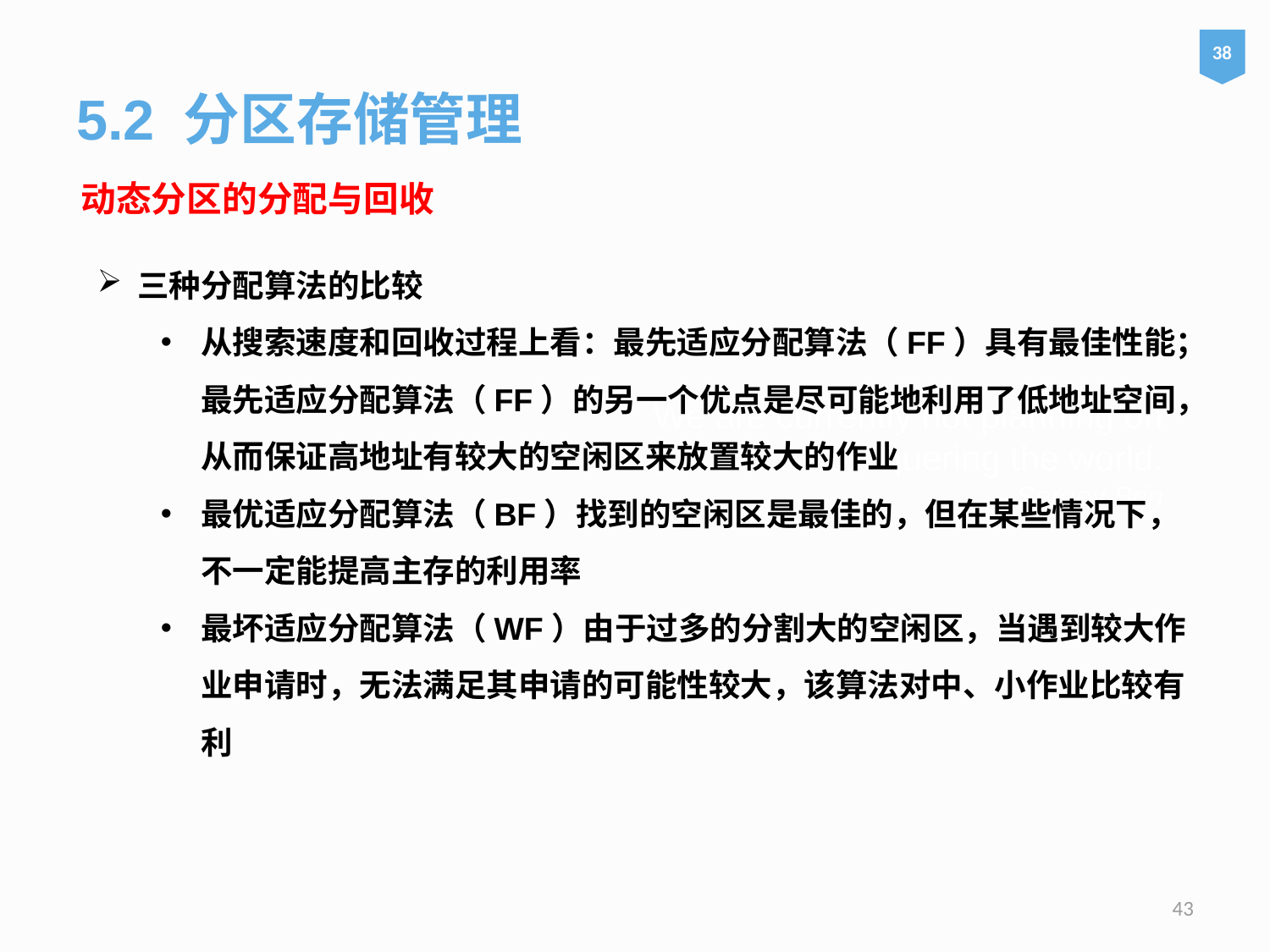

38
5.2 分区存储管理
动态分区的分配与回收
三种分配算法的比较
从搜索速度和回收过程上看：最先适应分配算法（FF）具有最佳性能；最先适应分配算法（FF）的另一个优点是尽可能地利用了低地址空间，从而保证高地址有较大的空闲区来放置较大的作业
最优适应分配算法（BF）找到的空闲区是最佳的，但在某些情况下，不一定能提高主存的利用率
最坏适应分配算法（WF）由于过多的分割大的空闲区，当遇到较大作业申请时，无法满足其申请的可能性较大，该算法对中、小作业比较有利

# We are currently not planning on conquering the world. – Sergey Brin
43